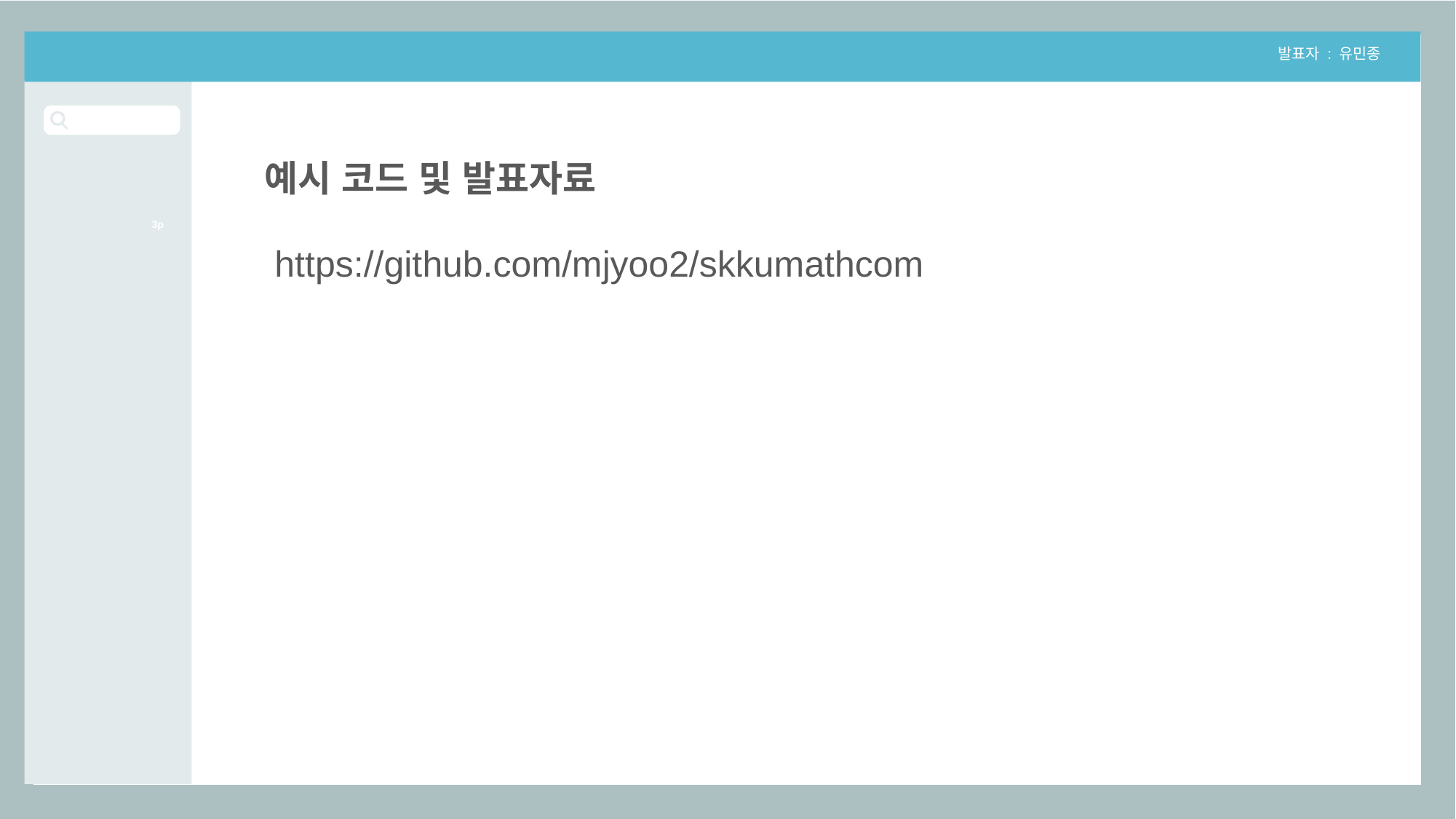

발표자 : 유민종

예시 코드 및 발표자료
3p
https://github.com/mjyoo2/skkumathcom